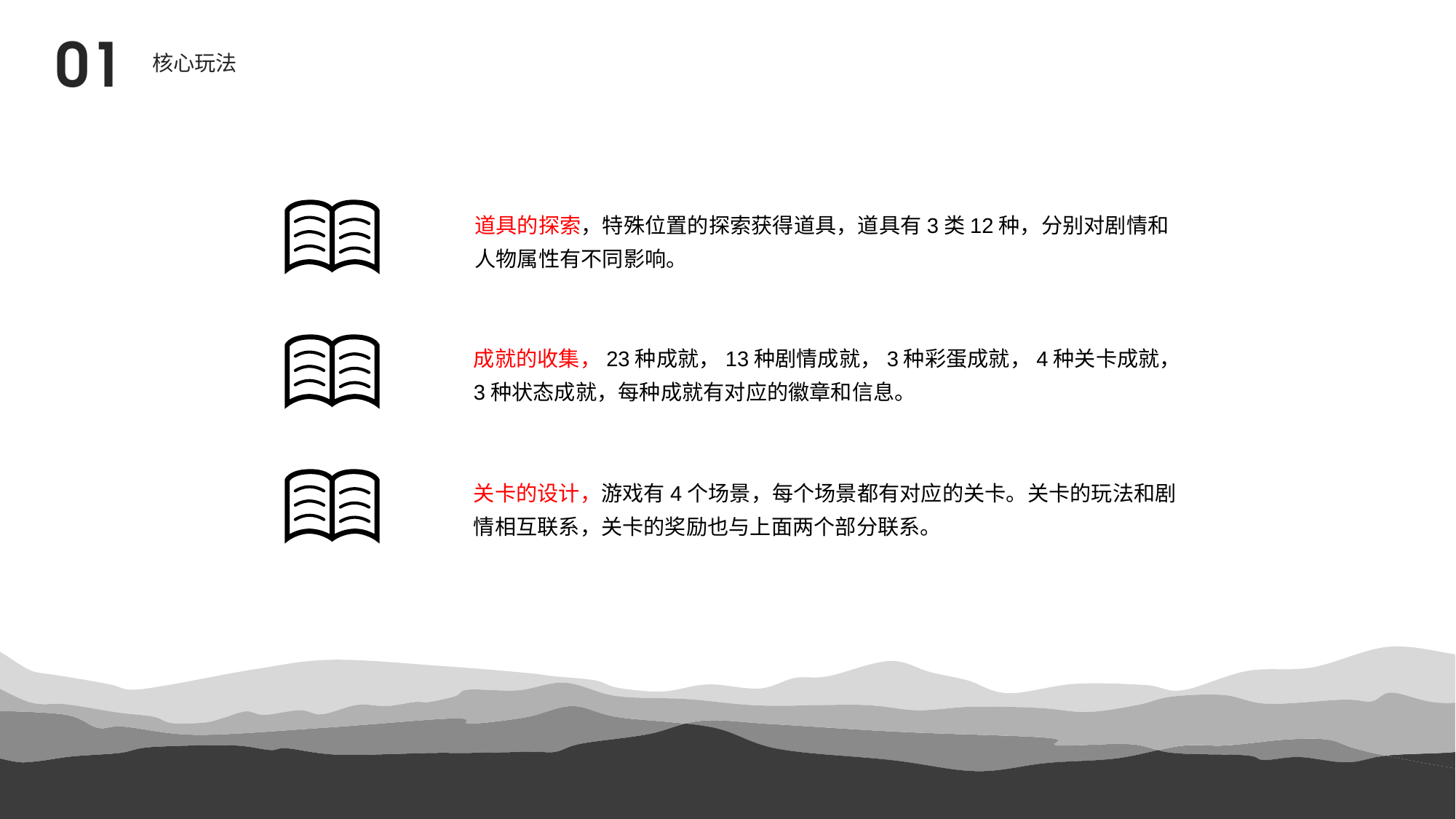

01
核心玩法
道具的探索，特殊位置的探索获得道具，道具有3类12种，分别对剧情和人物属性有不同影响。

成就的收集，23种成就，13种剧情成就，3种彩蛋成就，4种关卡成就，3种状态成就，每种成就有对应的徽章和信息。

关卡的设计，游戏有4个场景，每个场景都有对应的关卡。关卡的玩法和剧情相互联系，关卡的奖励也与上面两个部分联系。